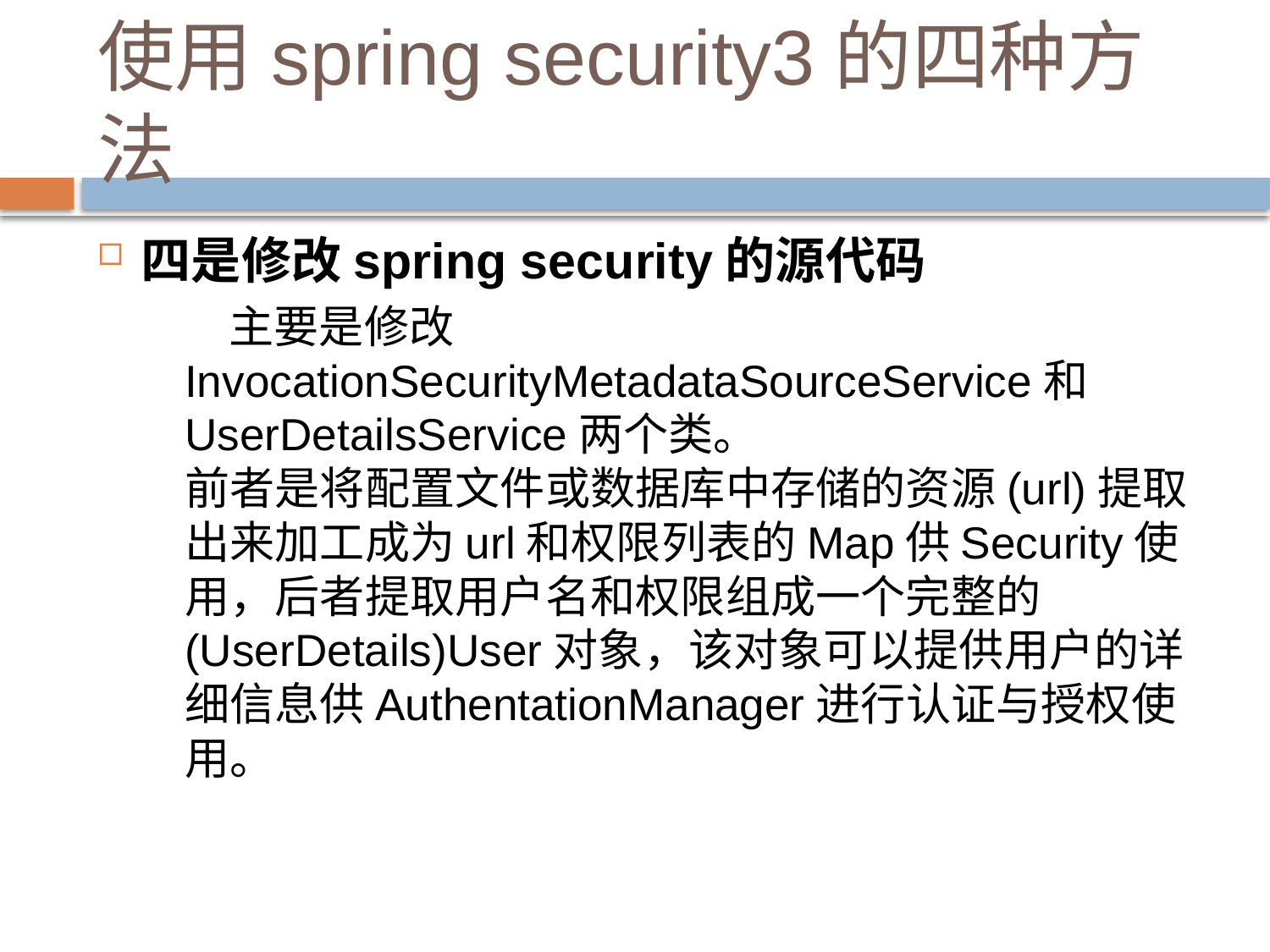

# 使用spring security3的四种方法
四是修改spring security的源代码
主要是修改InvocationSecurityMetadataSourceService和UserDetailsService两个类。
前者是将配置文件或数据库中存储的资源(url)提取出来加工成为url和权限列表的Map供Security使用，后者提取用户名和权限组成一个完整的(UserDetails)User对象，该对象可以提供用户的详细信息供AuthentationManager进行认证与授权使用。